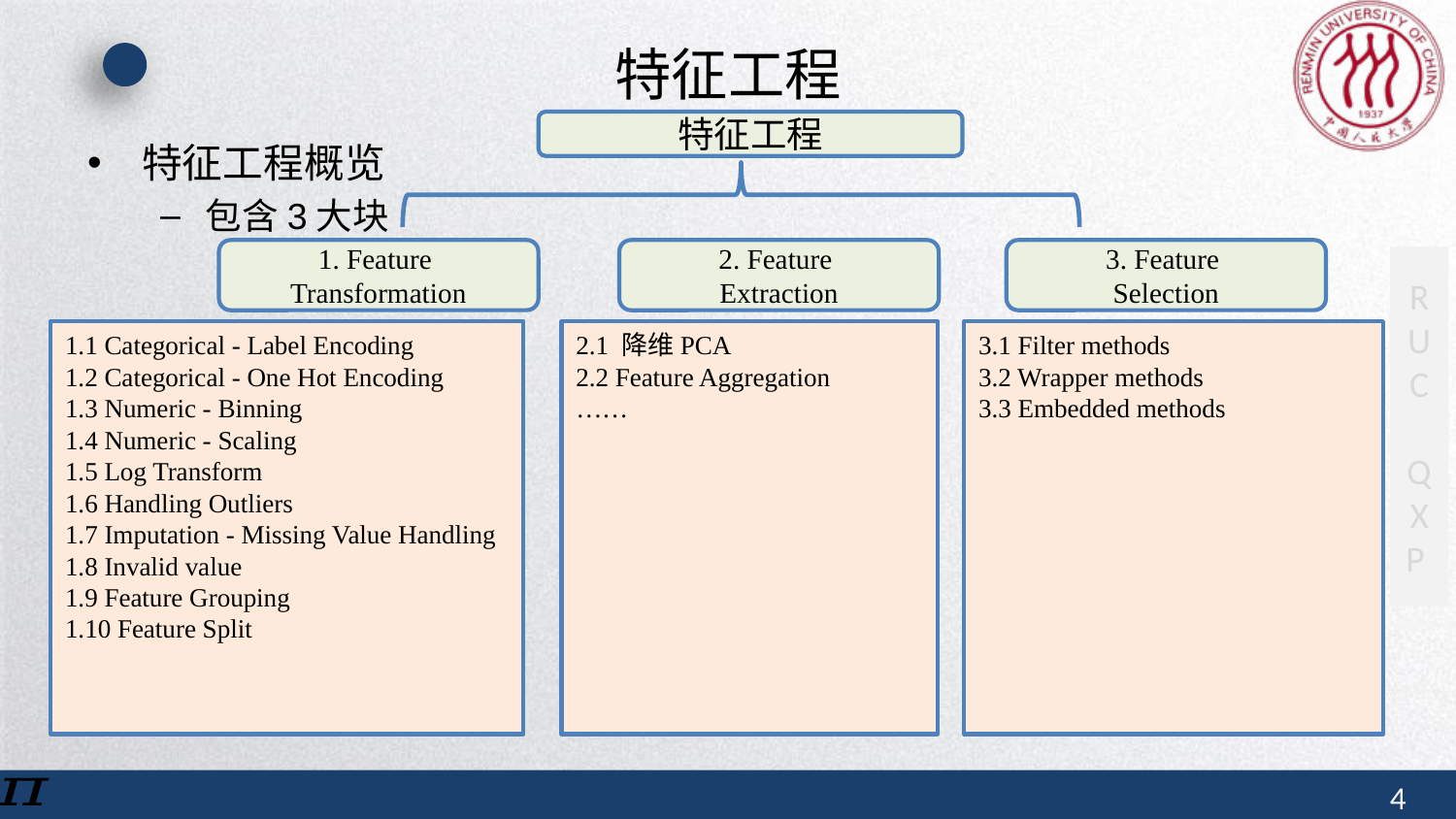

# 特征工程
特征工程
特征工程概览
包含3大块
1. Feature
Transformation
2. Feature
Extraction
3. Feature
Selection
1.1 Categorical - Label Encoding
1.2 Categorical - One Hot Encoding
1.3 Numeric - Binning
1.4 Numeric - Scaling
1.5 Log Transform
1.6 Handling Outliers
1.7 Imputation - Missing Value Handling
1.8 Invalid value
1.9 Feature Grouping
1.10 Feature Split
2.1 降维PCA
2.2 Feature Aggregation
……
3.1 Filter methods
3.2 Wrapper methods
3.3 Embedded methods